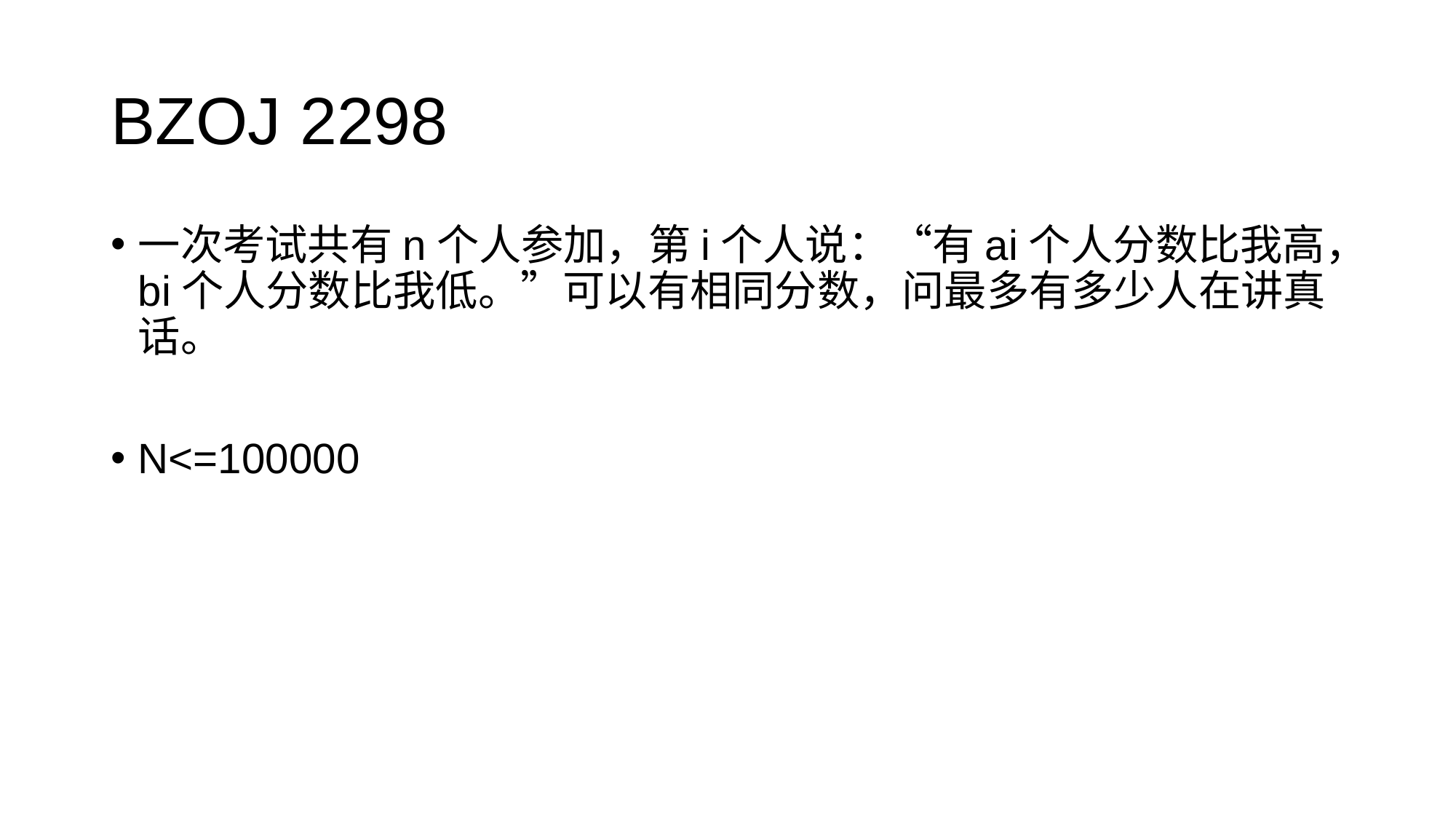

# BZOJ 2298
一次考试共有n个人参加，第i个人说：“有ai个人分数比我高，bi个人分数比我低。”可以有相同分数，问最多有多少人在讲真话。

N<=100000